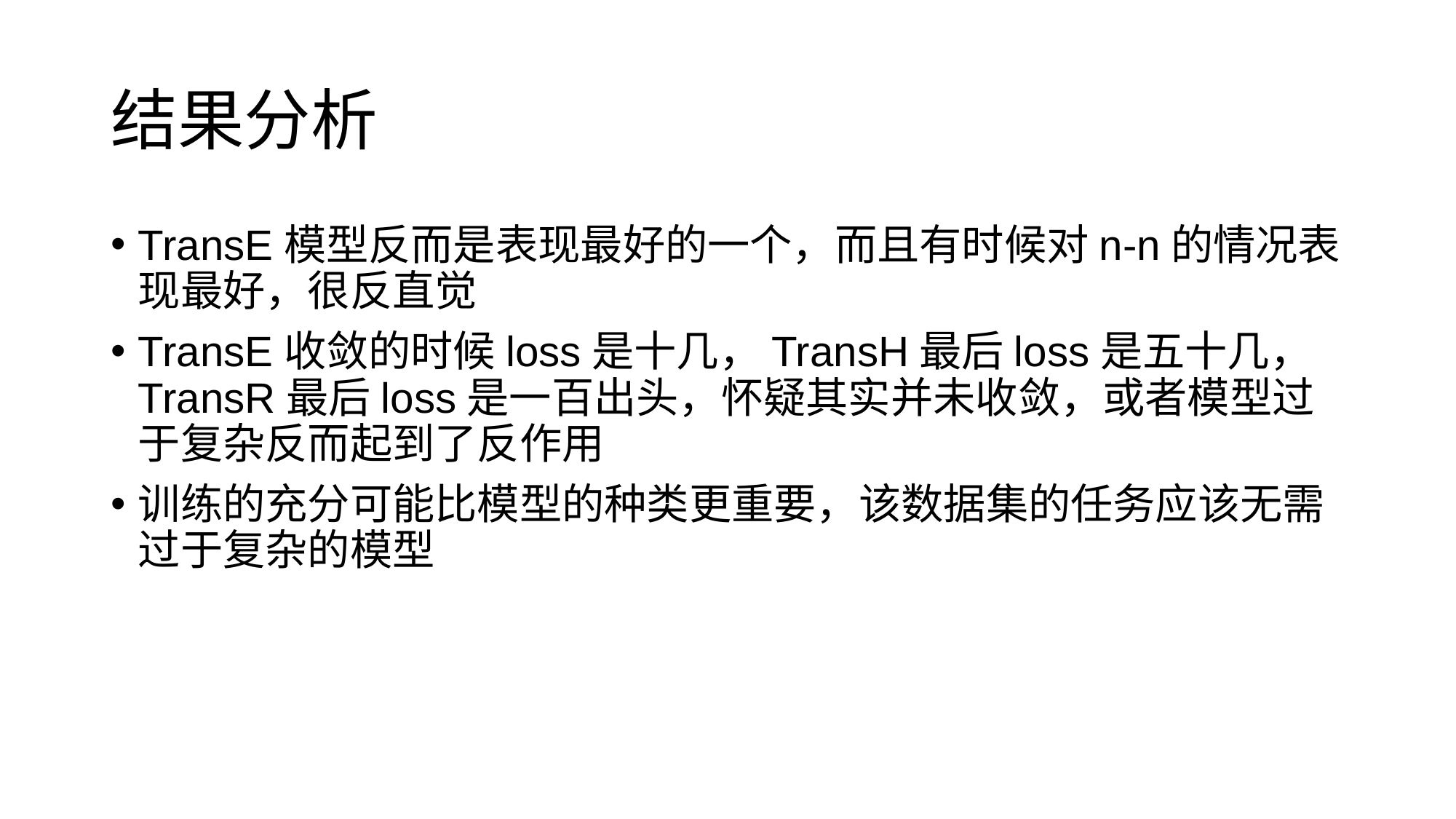

# 结果分析
TransE模型反而是表现最好的一个，而且有时候对n-n的情况表现最好，很反直觉
TransE收敛的时候loss是十几，TransH最后loss是五十几，TransR最后loss是一百出头，怀疑其实并未收敛，或者模型过于复杂反而起到了反作用
训练的充分可能比模型的种类更重要，该数据集的任务应该无需过于复杂的模型